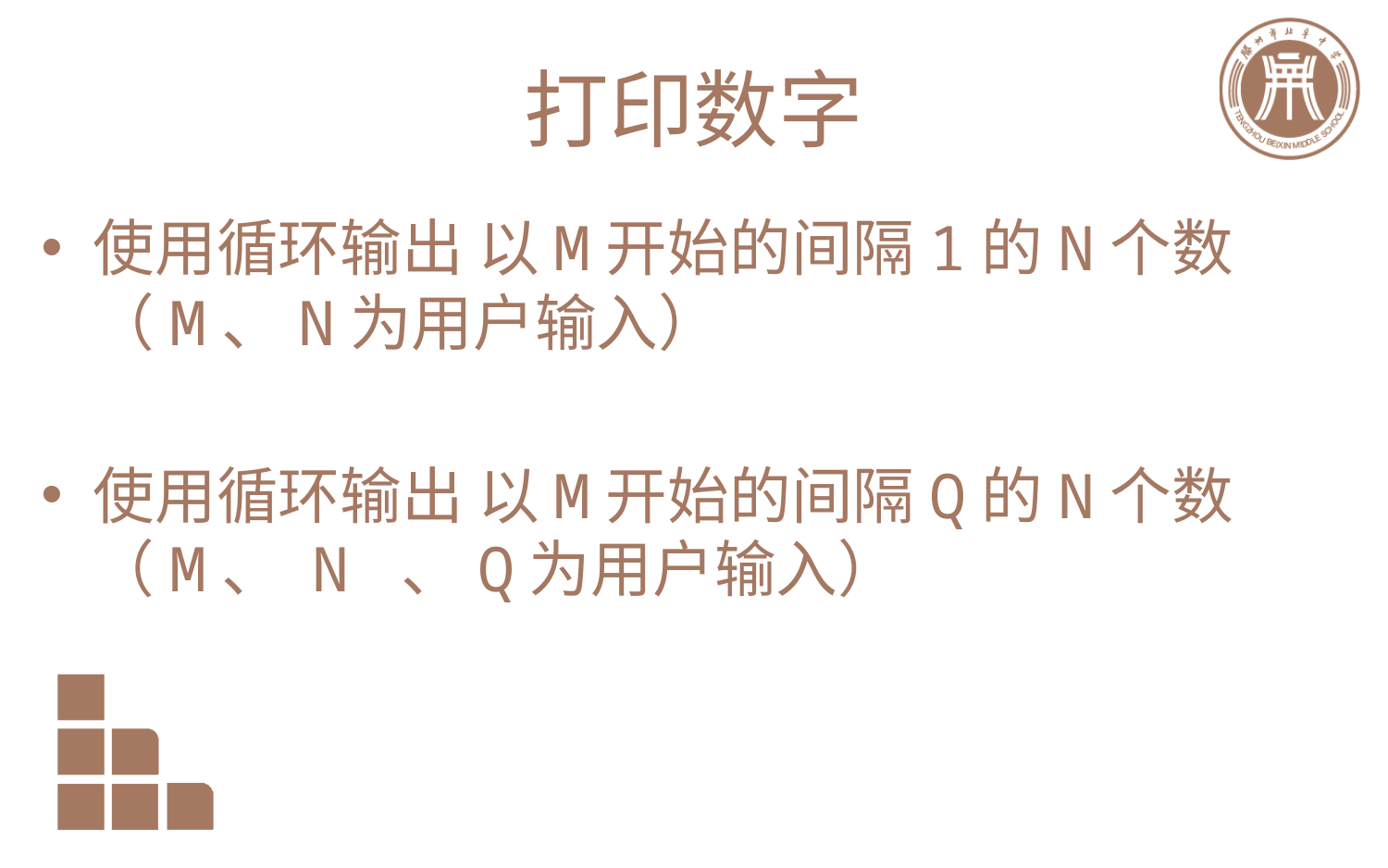

# 打印数字
使用循环输出 以M开始的间隔1的N个数（M、N为用户输入）

使用循环输出 以M开始的间隔Q的N个数（M、 N 、Q为用户输入）